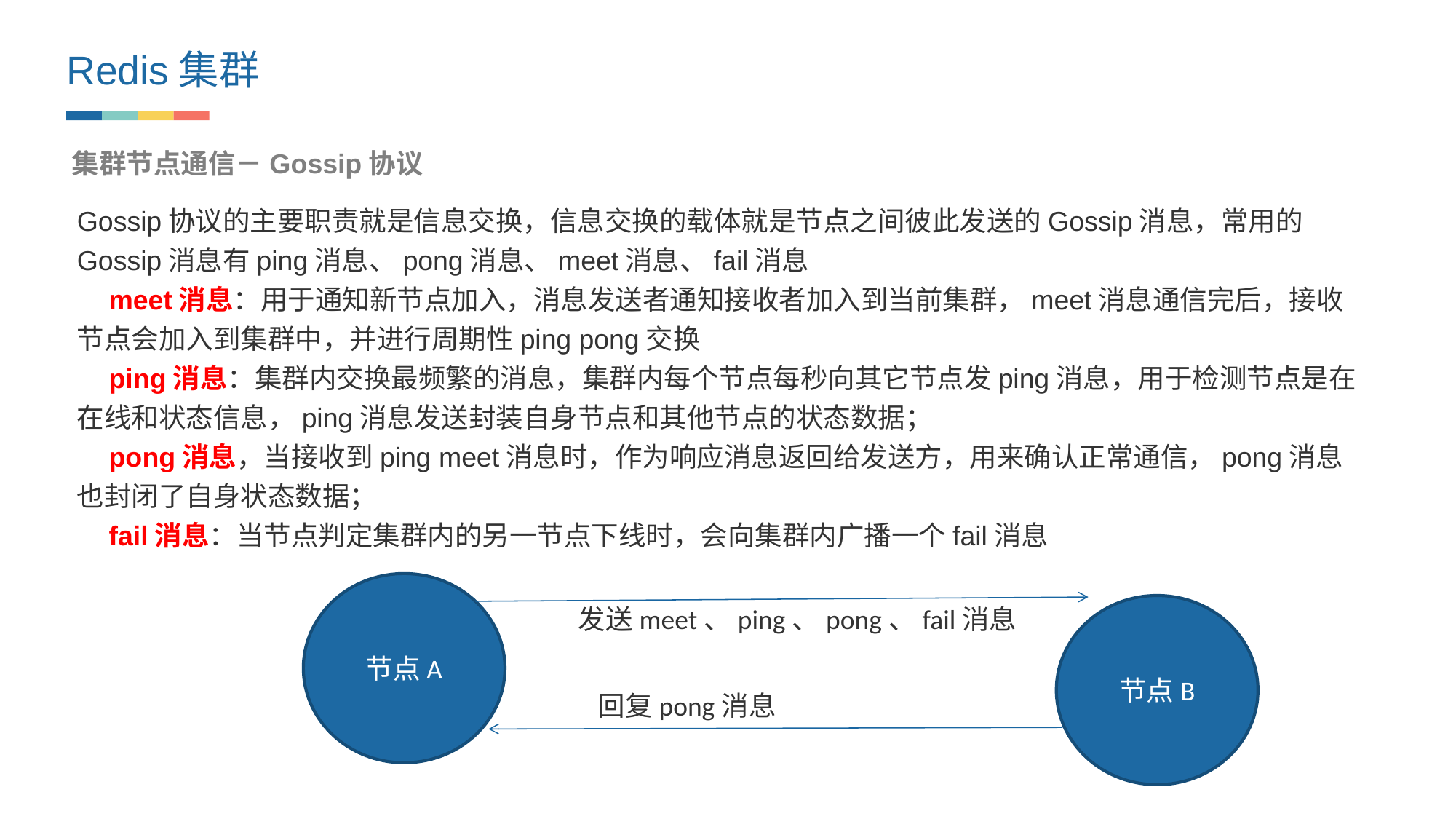

Redis集群

集群节点通信－Gossip协议
Gossip协议的主要职责就是信息交换，信息交换的载体就是节点之间彼此发送的Gossip消息，常用的Gossip消息有ping消息、pong消息、meet消息、fail消息
meet消息：用于通知新节点加入，消息发送者通知接收者加入到当前集群，meet消息通信完后，接收节点会加入到集群中，并进行周期性ping pong交换
ping消息：集群内交换最频繁的消息，集群内每个节点每秒向其它节点发ping消息，用于检测节点是在在线和状态信息，ping消息发送封装自身节点和其他节点的状态数据；
pong消息，当接收到ping meet消息时，作为响应消息返回给发送方，用来确认正常通信，pong消息也封闭了自身状态数据；
fail消息：当节点判定集群内的另一节点下线时，会向集群内广播一个fail消息
节点A
节点B
发送meet、ping、pong、fail消息
回复pong消息